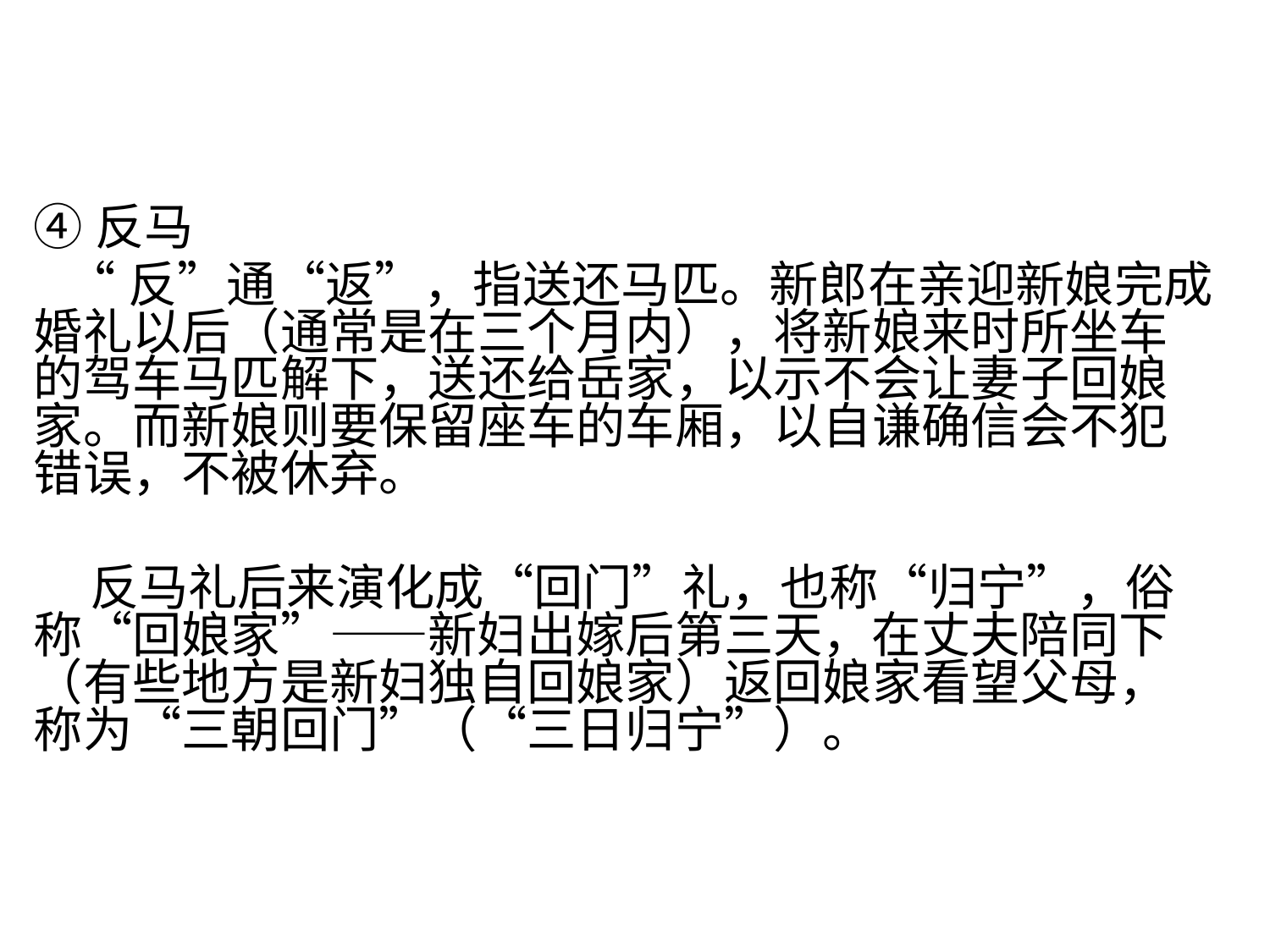

#
④反马
   “反”通“返”，指送还马匹。新郎在亲迎新娘完成婚礼以后（通常是在三个月内），将新娘来时所坐车的驾车马匹解下，送还给岳家，以示不会让妻子回娘家。而新娘则要保留座车的车厢，以自谦确信会不犯错误，不被休弃。

    反马礼后来演化成“回门”礼，也称“归宁”，俗称“回娘家”——新妇出嫁后第三天，在丈夫陪同下（有些地方是新妇独自回娘家）返回娘家看望父母，称为“三朝回门”（“三日归宁”）。